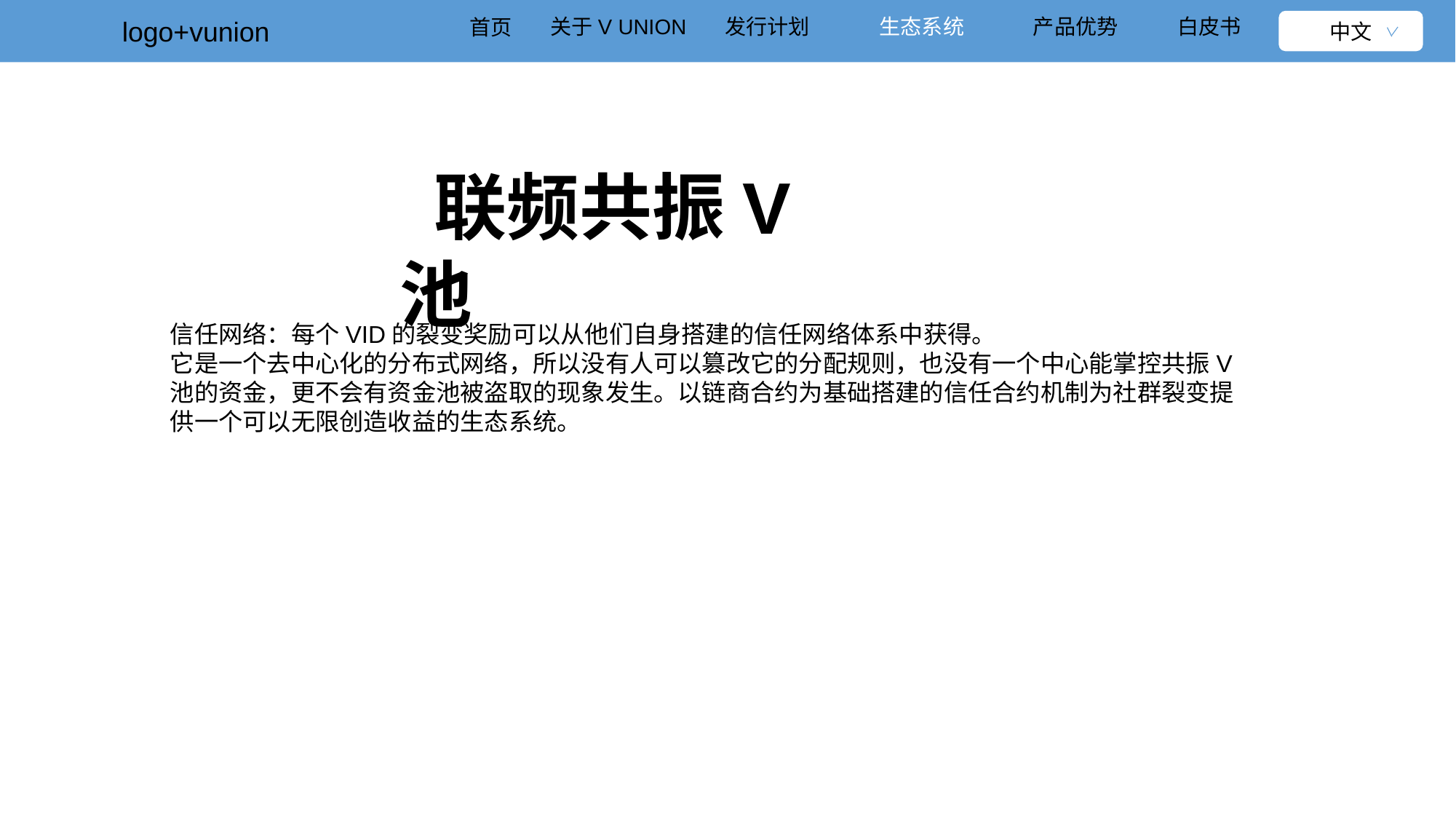

关于V UNION
发行计划
生态系统
产品优势
白皮书
首页
logo+vunion
中文
 联频共振V池
信任网络：每个VID的裂变奖励可以从他们自身搭建的信任网络体系中获得。
它是一个去中心化的分布式网络，所以没有人可以篡改它的分配规则，也没有一个中心能掌控共振V池的资金，更不会有资金池被盗取的现象发生。以链商合约为基础搭建的信任合约机制为社群裂变提供一个可以无限创造收益的生态系统。